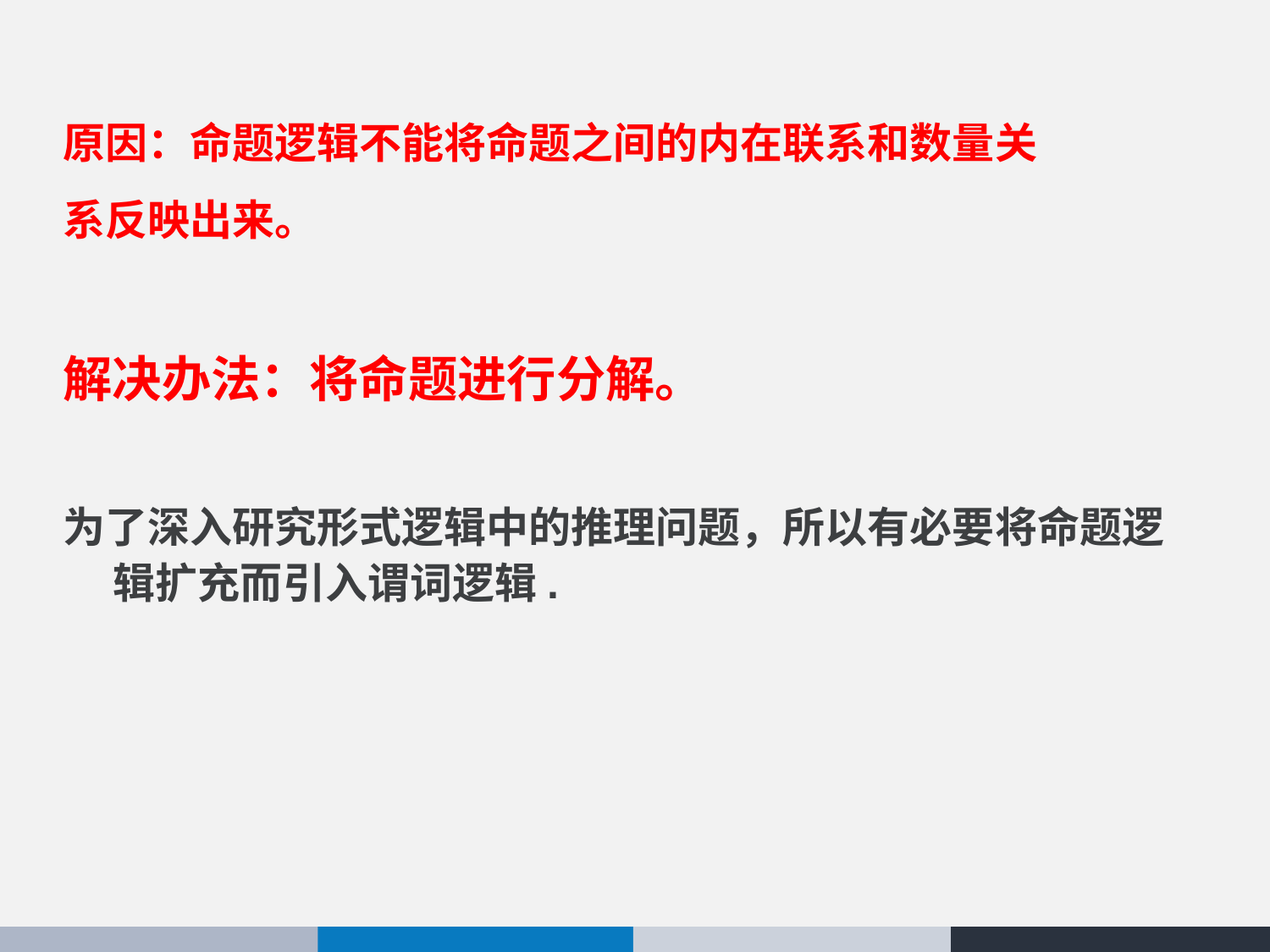

原因：命题逻辑不能将命题之间的内在联系和数量关
系反映出来。

解决办法：将命题进行分解。

为了深入研究形式逻辑中的推理问题，所以有必要将命题逻辑扩充而引入谓词逻辑.